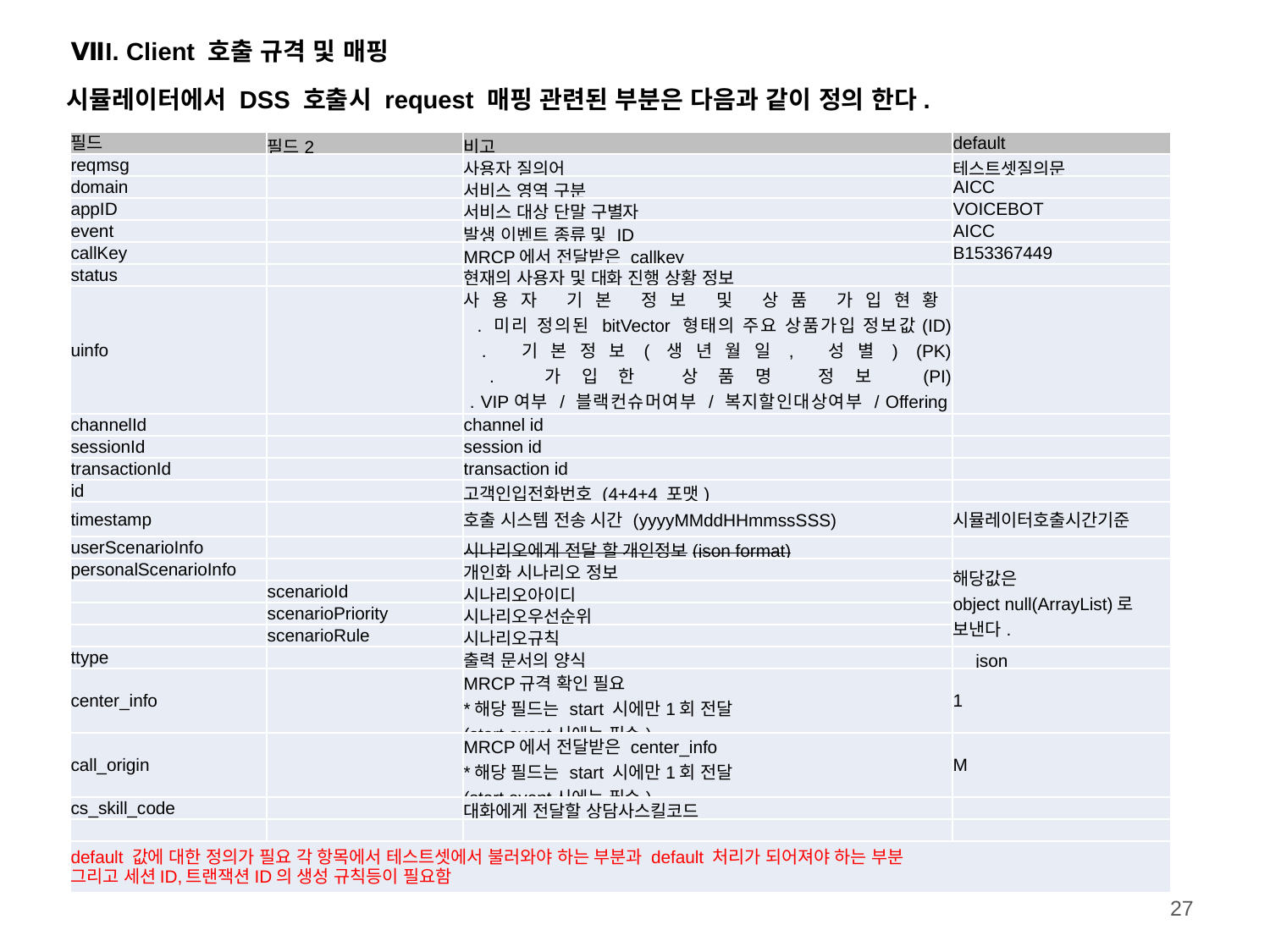

ⅦI. Client 호출 규격 및 매핑
시뮬레이터에서 DSS 호출시 request 매핑 관련된 부분은 다음과 같이 정의 한다.
| 필드 | 필드2 | 비고 | default |
| --- | --- | --- | --- |
| reqmsg |  | 사용자 질의어 | 테스트셋질의문 |
| domain |  | 서비스 영역 구분 | AICC |
| appID |  | 서비스 대상 단말 구별자 | VOICEBOT |
| event |  | 발생 이벤트 종류 및 ID | AICC |
| callKey |  | MRCP에서 전달받은 callkey | B153367449 |
| status |  | 현재의 사용자 및 대화 진행 상황 정보 |  |
| uinfo |  | 사용자 기본 정보 및 상품 가입현황 . 미리 정의된 bitVector 형태의 주요 상품가입 정보값(ID) . 기본정보(생년월일, 성별) (PK) . 가입한 상품명 정보 (PI) . VIP여부 / 블랙컨슈머여부 / 복지할인대상여부 / Offering대상여부 / 설문조사 대상여부…. |  |
| channelId |  | channel id |  |
| sessionId |  | session id |  |
| transactionId |  | transaction id |  |
| id |  | 고객인입전화번호 (4+4+4 포맷) |  |
| timestamp |  | 호출 시스템 전송 시간 (yyyyMMddHHmmssSSS) | 시뮬레이터호출시간기준 |
| userScenarioInfo |  | 시나리오에게 전달 할 개인정보(json format) |  |
| personalScenarioInfo |  | 개인화 시나리오 정보 | 해당값은 object null(ArrayList)로 보낸다. |
|  | scenarioId | 시나리오아이디 |  |
|  | scenarioPriority | 시나리오우선순위 |  |
|  | scenarioRule | 시나리오규칙 |  |
| ttype |  | 출력 문서의 양식 | json |
| center\_info |  | MRCP규격 확인 필요 \*해당 필드는 start 시에만1회 전달 (start event시에는 필수) | 1 |
| call\_origin |  | MRCP에서 전달받은 center\_info \*해당 필드는 start 시에만1회 전달 (start event시에는 필수) | M |
| cs\_skill\_code |  | 대화에게 전달할 상담사스킬코드 |  |
|  |  |  |  |
| default 값에 대한 정의가 필요 각 항목에서 테스트셋에서 불러와야 하는 부분과 default 처리가 되어져야 하는 부분 그리고 세션ID,트랜잭션ID의 생성 규칙등이 필요함 |  |  |  |
27